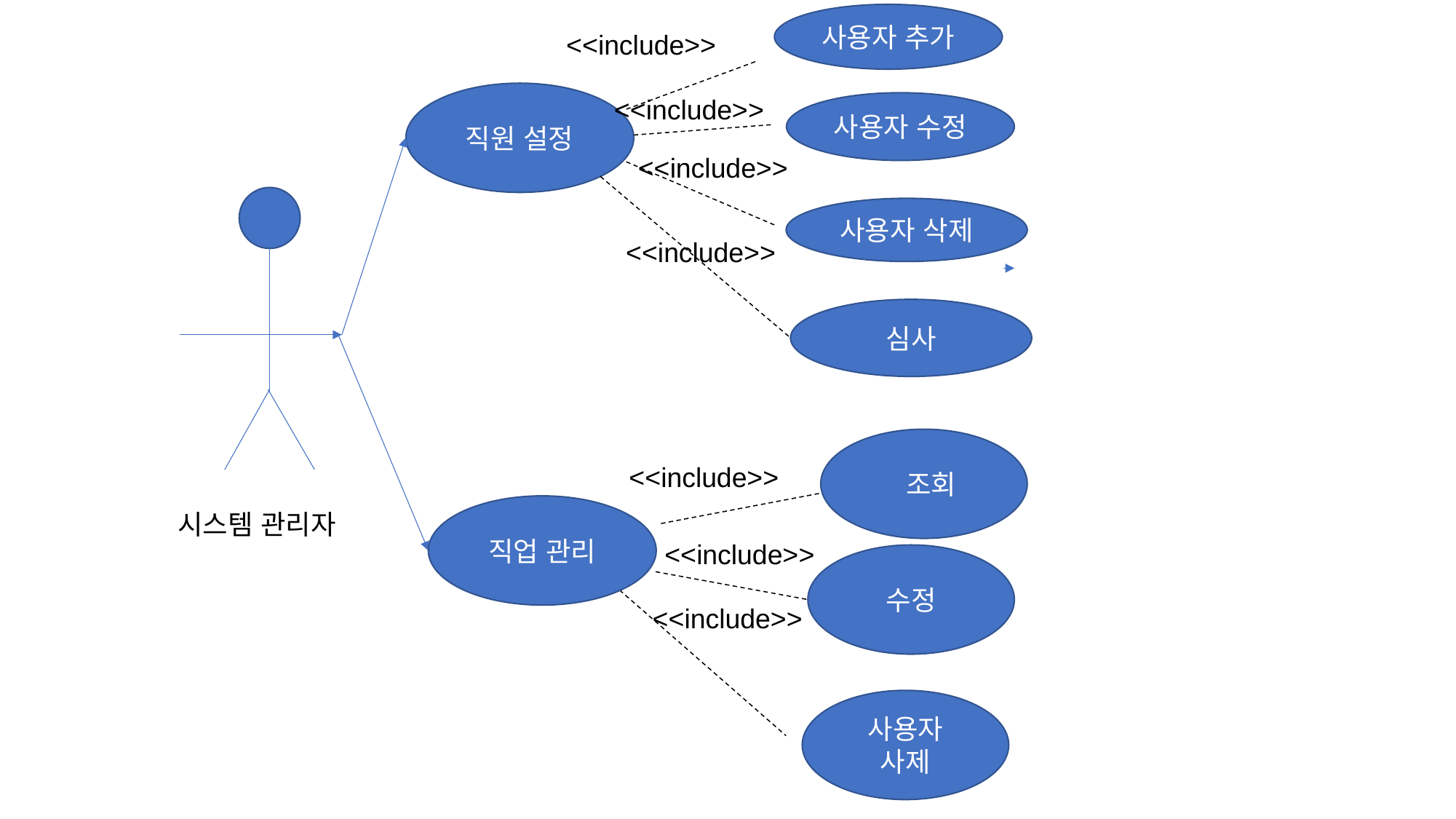

사용자 추가
<<include>>
직원 설정
<<include>>
사용자 수정
<<include>>

사용자 삭제
<<include>>
심사
 조회
<<include>>
직업 관리
시스템 관리자
<<include>>
수정
<<include>>
사용자 사제